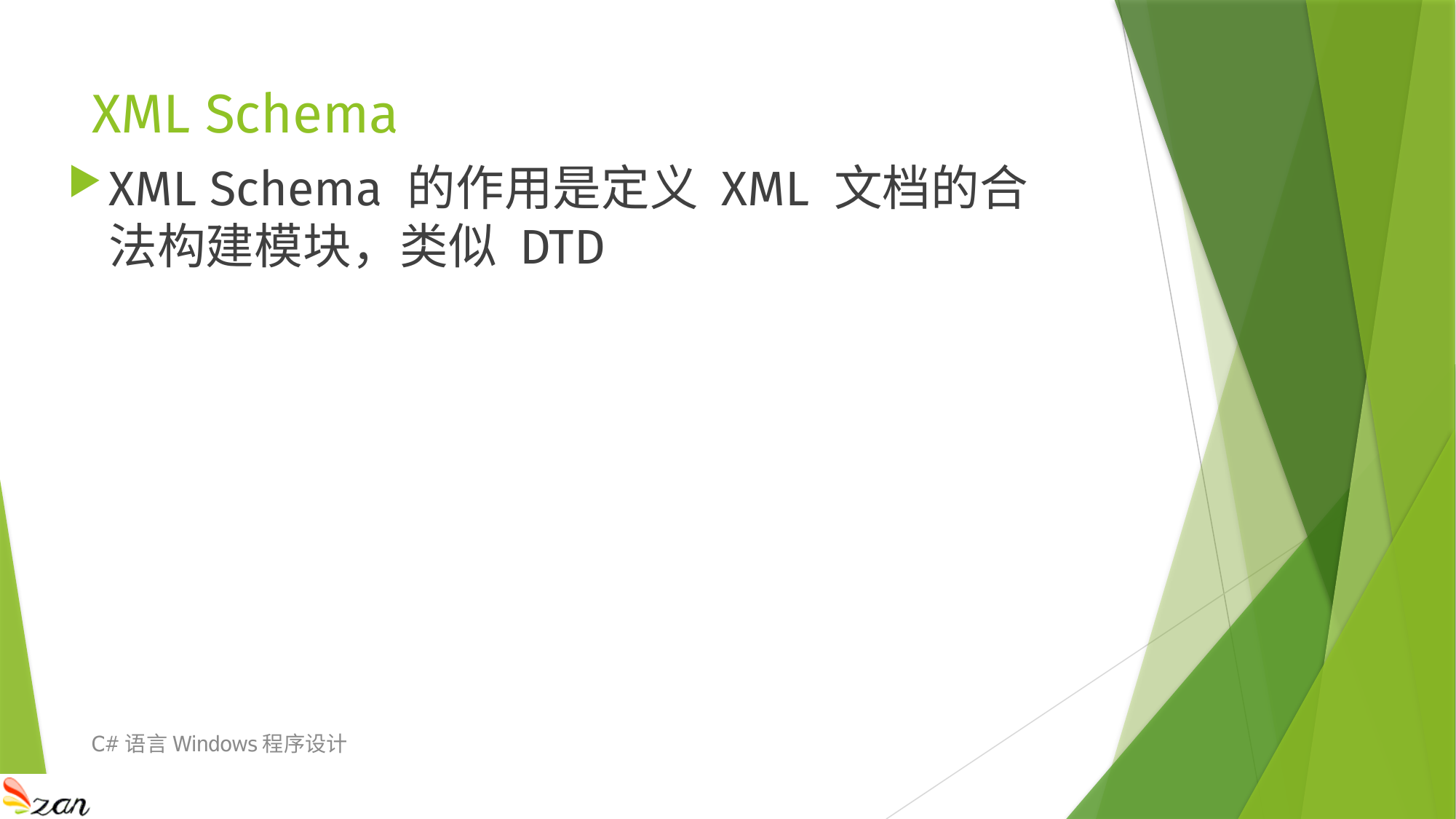

# XML Schema
XML Schema 的作用是定义 XML 文档的合法构建模块，类似 DTD
C#语言Windows程序设计